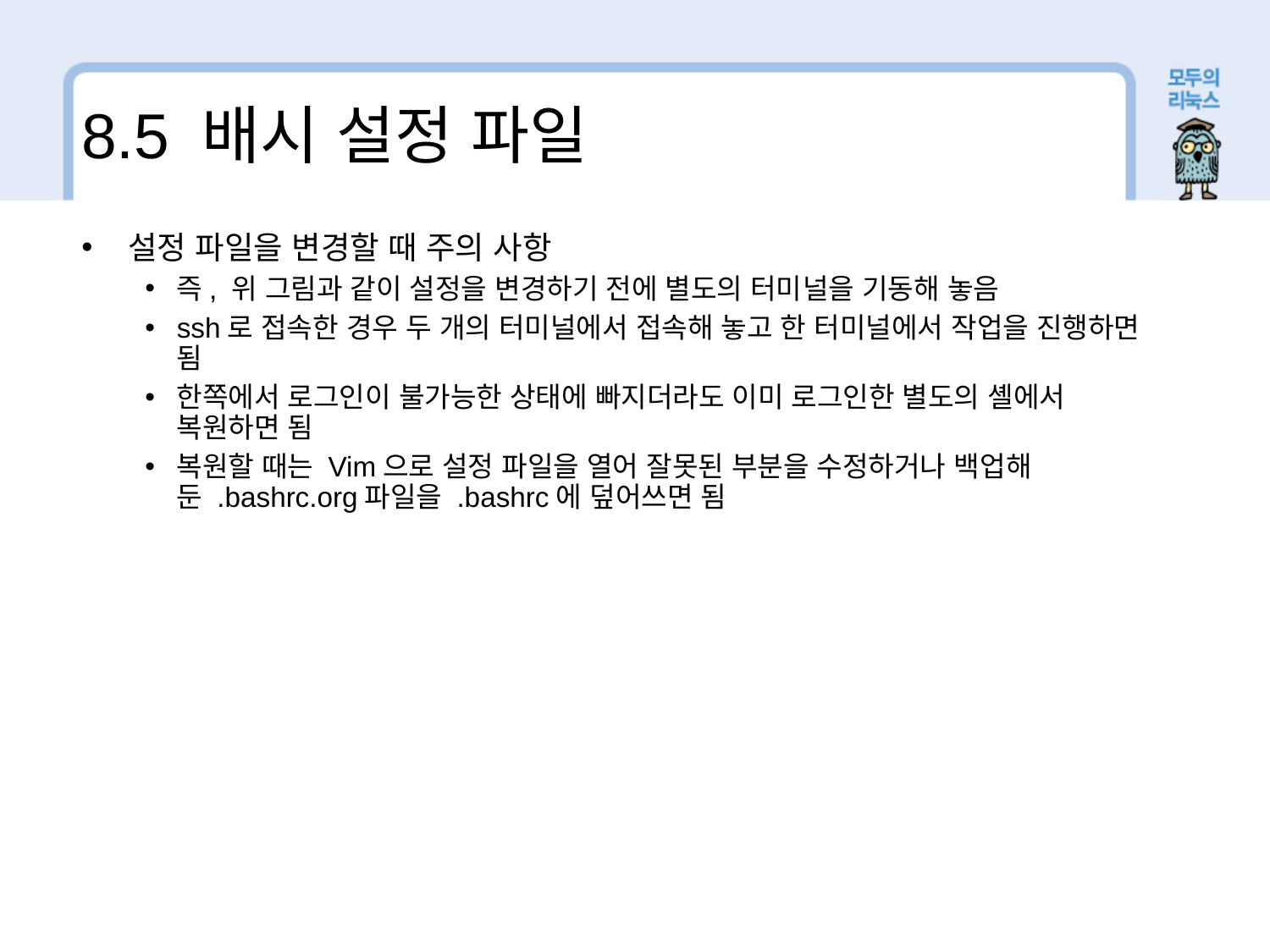

8.5 배시 설정 파일
 설정 파일을 변경할 때 주의 사항
즉, 위 그림과 같이 설정을 변경하기 전에 별도의 터미널을 기동해 놓음
ssh로 접속한 경우 두 개의 터미널에서 접속해 놓고 한 터미널에서 작업을 진행하면 됨
한쪽에서 로그인이 불가능한 상태에 빠지더라도 이미 로그인한 별도의 셸에서 복원하면 됨
복원할 때는 Vim으로 설정 파일을 열어 잘못된 부분을 수정하거나 백업해 둔 .bashrc.org파일을 .bashrc에 덮어쓰면 됨